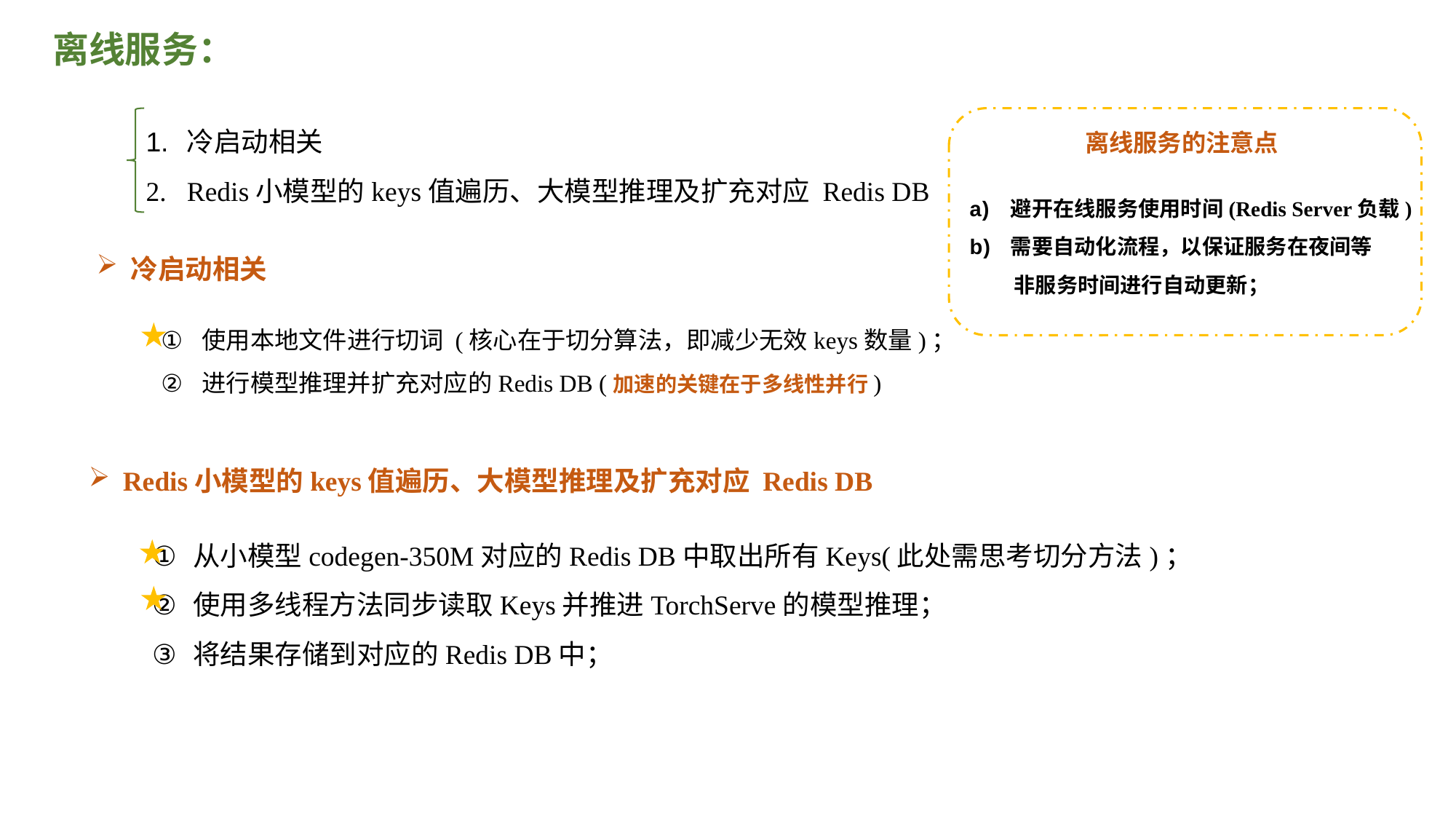

离线服务：
冷启动相关
Redis小模型的keys值遍历、大模型推理及扩充对应 Redis DB

离线服务的注意点
避开在线服务使用时间(Redis Server负载)
需要自动化流程，以保证服务在夜间等
        非服务时间进行自动更新；
冷启动相关
使用本地文件进行切词 (核心在于切分算法，即减少无效keys数量)；
进行模型推理并扩充对应的Redis DB (加速的关键在于多线性并行)

Redis小模型的keys值遍历、大模型推理及扩充对应 Redis DB
从小模型codegen-350M对应的Redis DB中取出所有Keys(此处需思考切分方法)；
使用多线程方法同步读取Keys并推进TorchServe的模型推理；
将结果存储到对应的Redis DB中；